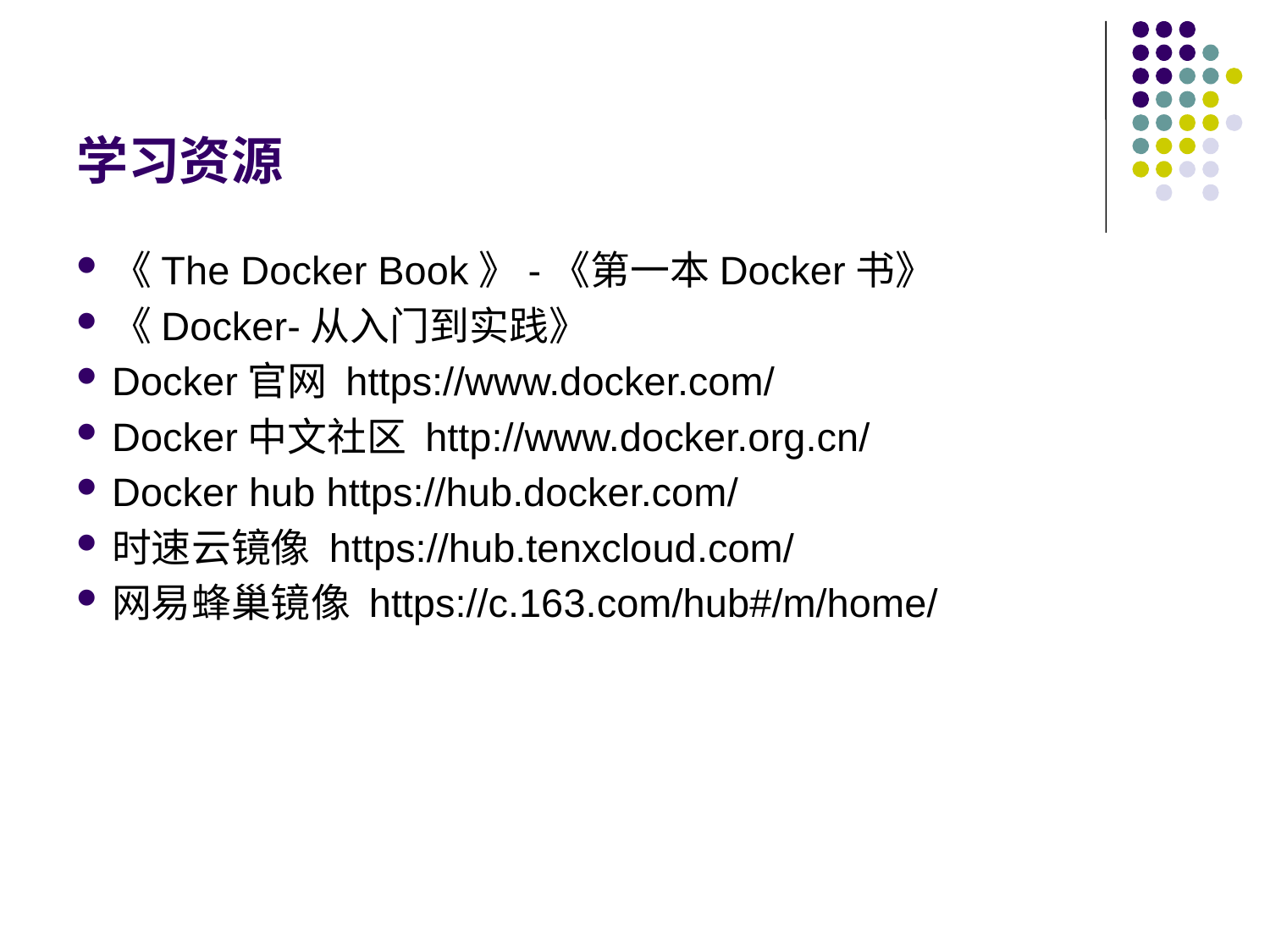

# 学习资源
《The Docker Book》-《第一本Docker书》
《Docker-从入门到实践》
Docker官网 https://www.docker.com/
Docker中文社区 http://www.docker.org.cn/
Docker hub https://hub.docker.com/
时速云镜像 https://hub.tenxcloud.com/
网易蜂巢镜像 https://c.163.com/hub#/m/home/